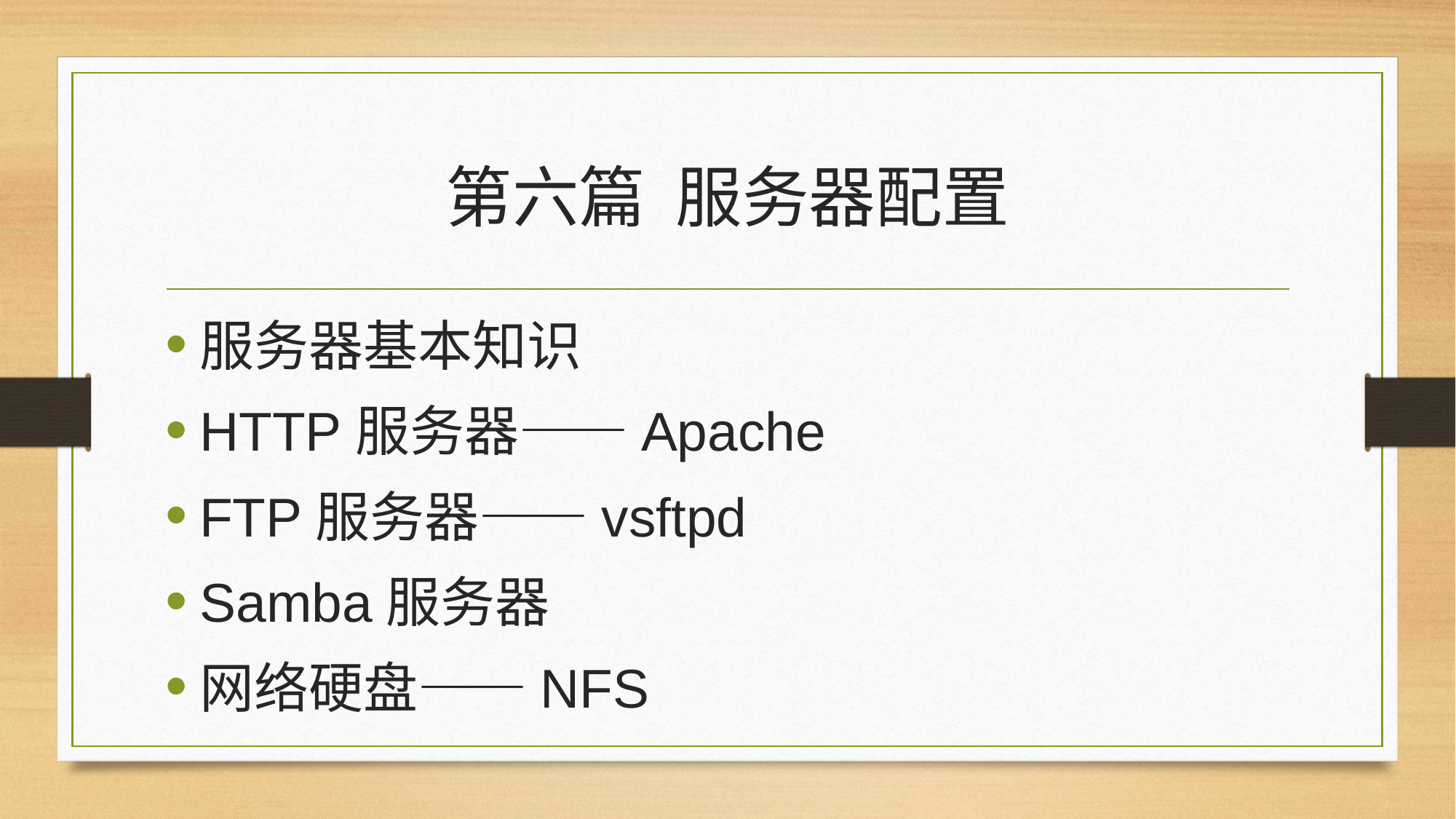

# 第六篇  服务器配置
服务器基本知识
HTTP服务器——Apache
FTP服务器——vsftpd
Samba服务器
网络硬盘——NFS